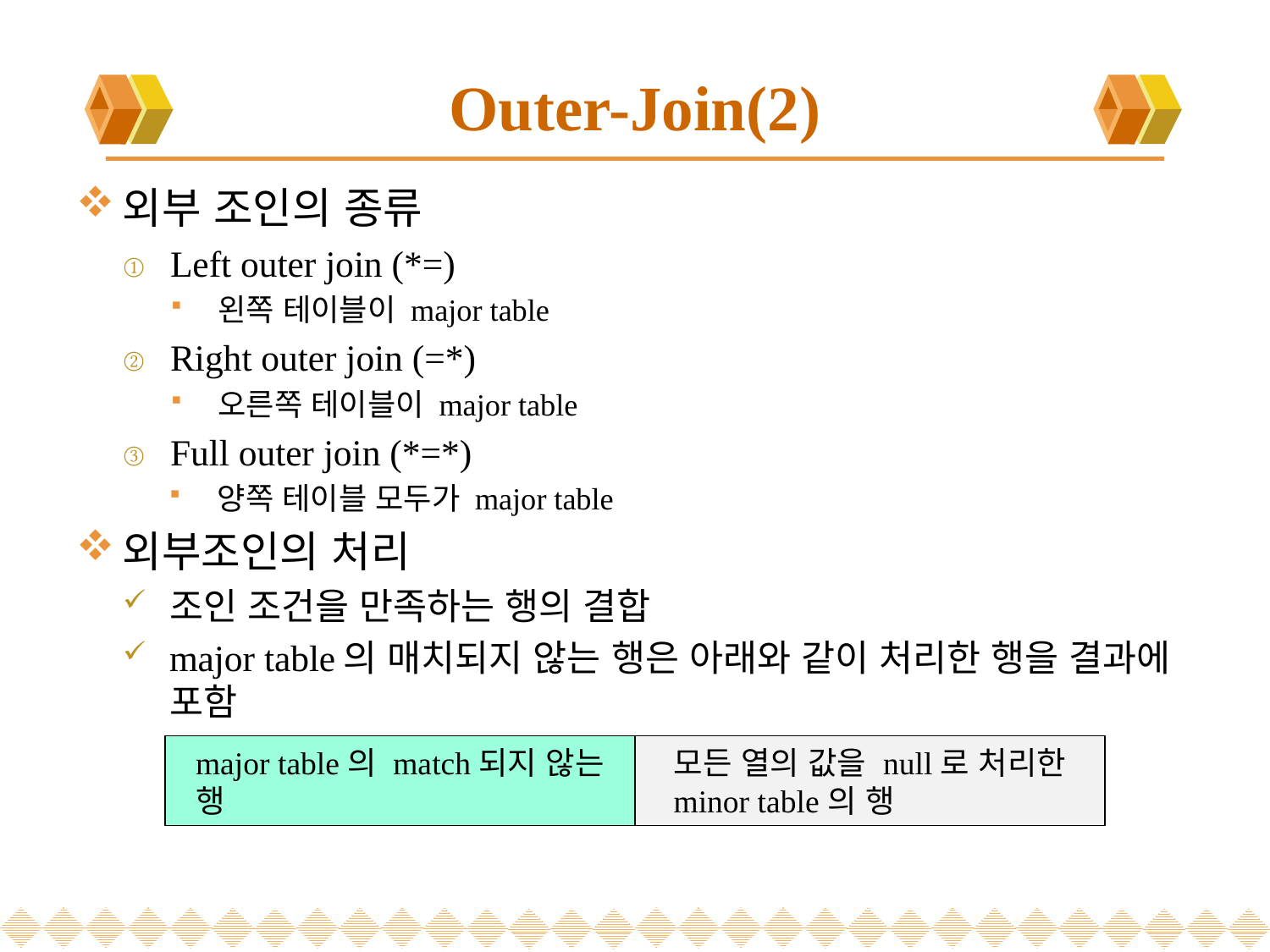

# Outer-Join(2)
외부 조인의 종류
Left outer join (*=)
왼쪽 테이블이 major table
Right outer join (=*)
오른쪽 테이블이 major table
Full outer join (*=*)
양쪽 테이블 모두가 major table
외부조인의 처리
조인 조건을 만족하는 행의 결합
major table의 매치되지 않는 행은 아래와 같이 처리한 행을 결과에 포함
major table의 match되지 않는 행
모든 열의 값을 null로 처리한 minor table의 행